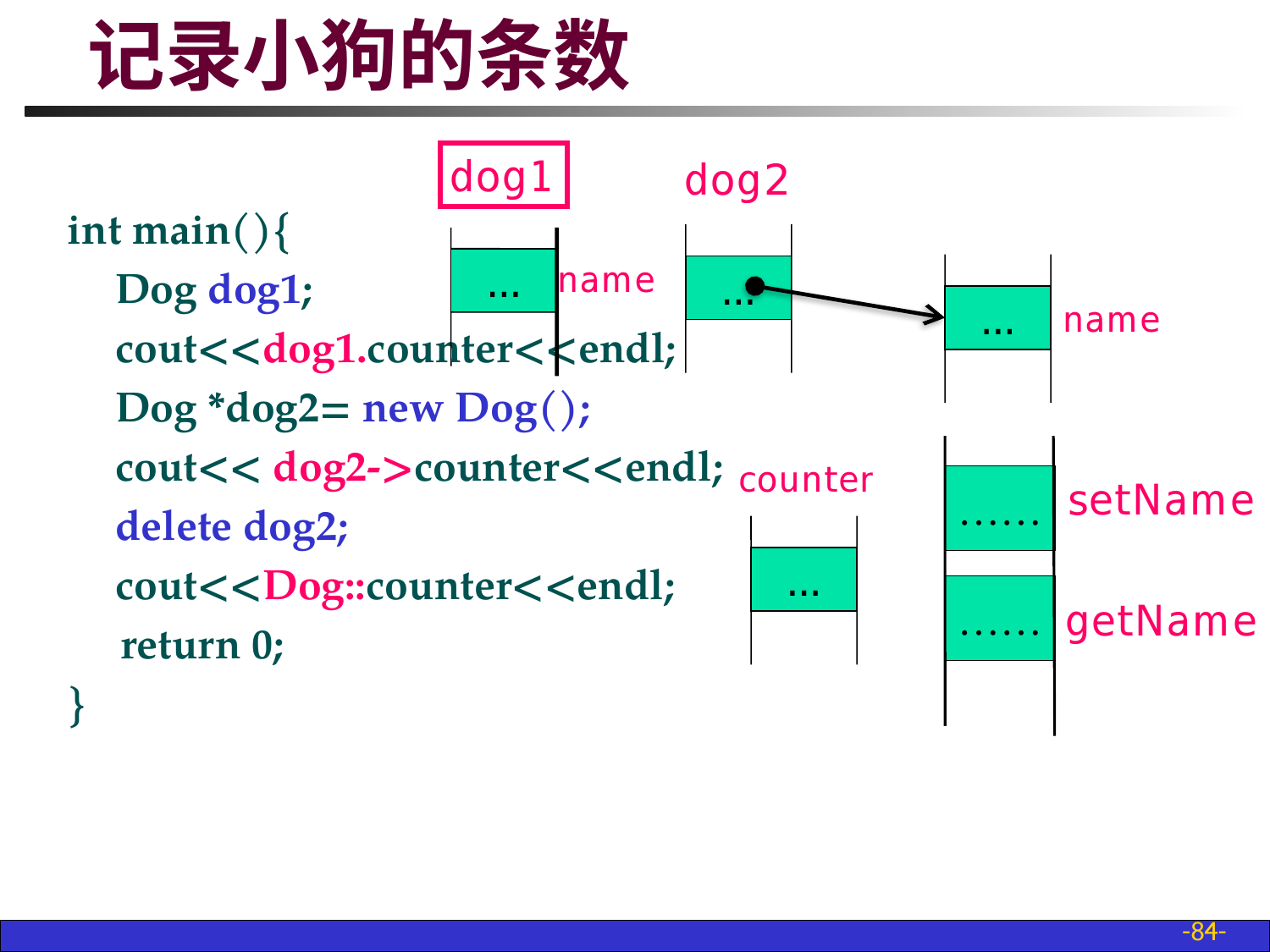

# 记录小狗的条数

int main(){
	Dog dog1;
	cout<<dog1.counter<<endl;
	Dog *dog2= new Dog();
	cout<< dog2->counter<<endl;
	delete dog2;
	cout<<Dog::counter<<endl;
     return 0;
}
dog1
dog2

name

…

…
…
name

counter
……
setName

…
……
getName
-84-